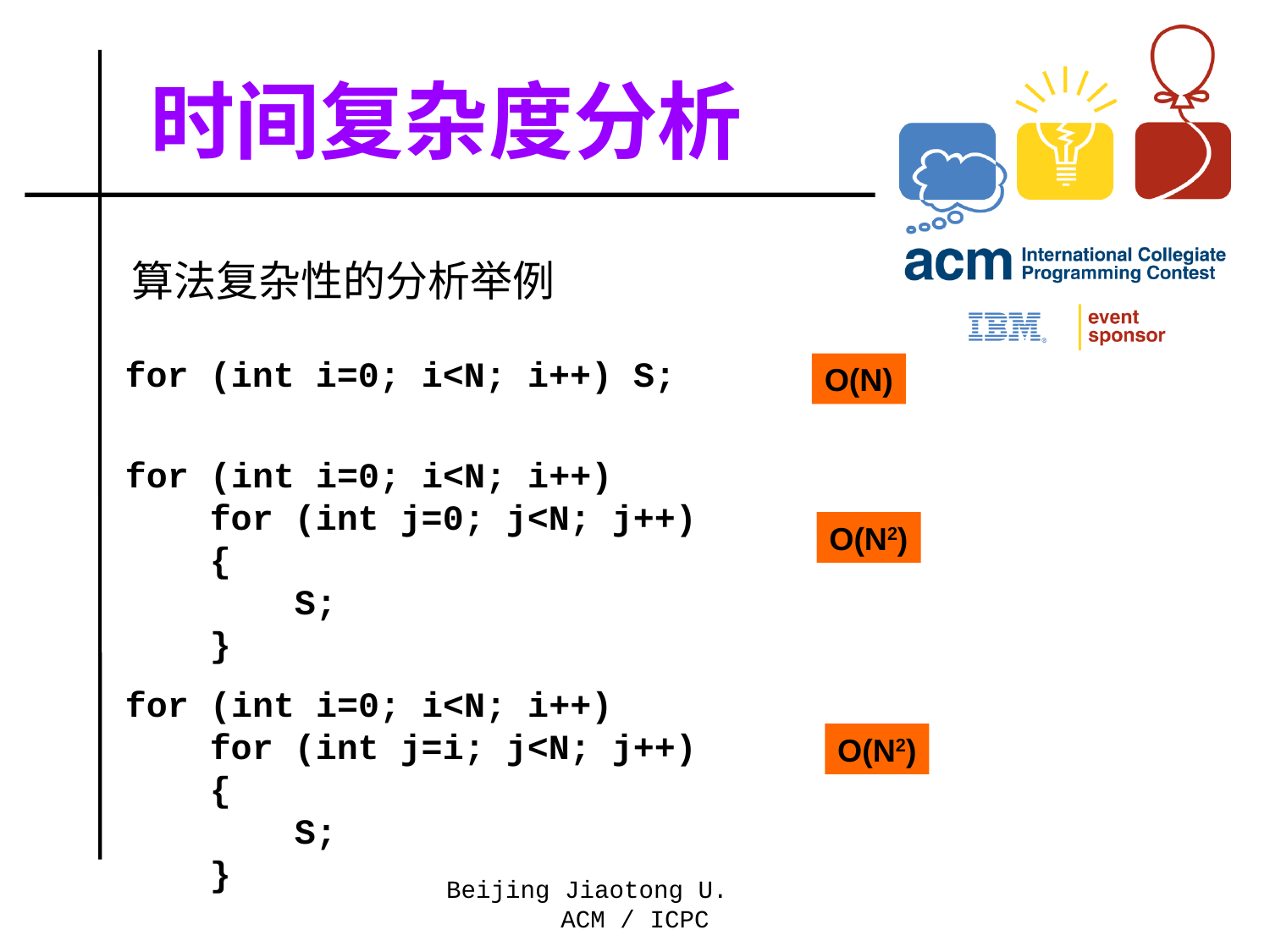

# 时间复杂度分析
算法复杂性的分析举例
for (int i=0; i<N; i++) S;
O(N)
for (int i=0; i<N; i++)
    for (int j=0; j<N; j++)
    {
        S;
    }
O(N2)
for (int i=0; i<N; i++)
    for (int j=i; j<N; j++)
    {
        S;
    }
O(N2)